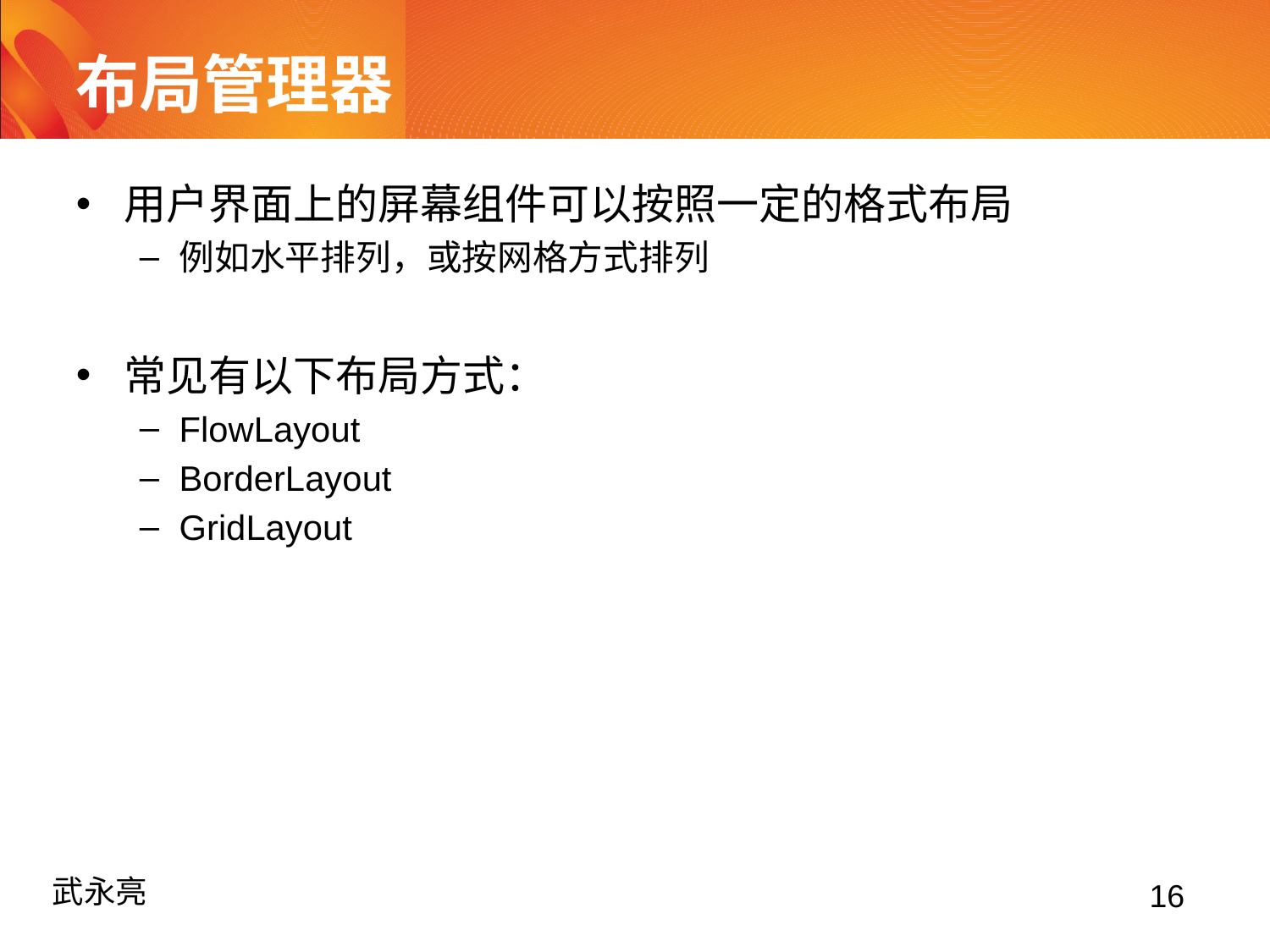

# 布局管理器
用户界面上的屏幕组件可以按照一定的格式布局
例如水平排列，或按网格方式排列

常见有以下布局方式：
FlowLayout
BorderLayout
GridLayout